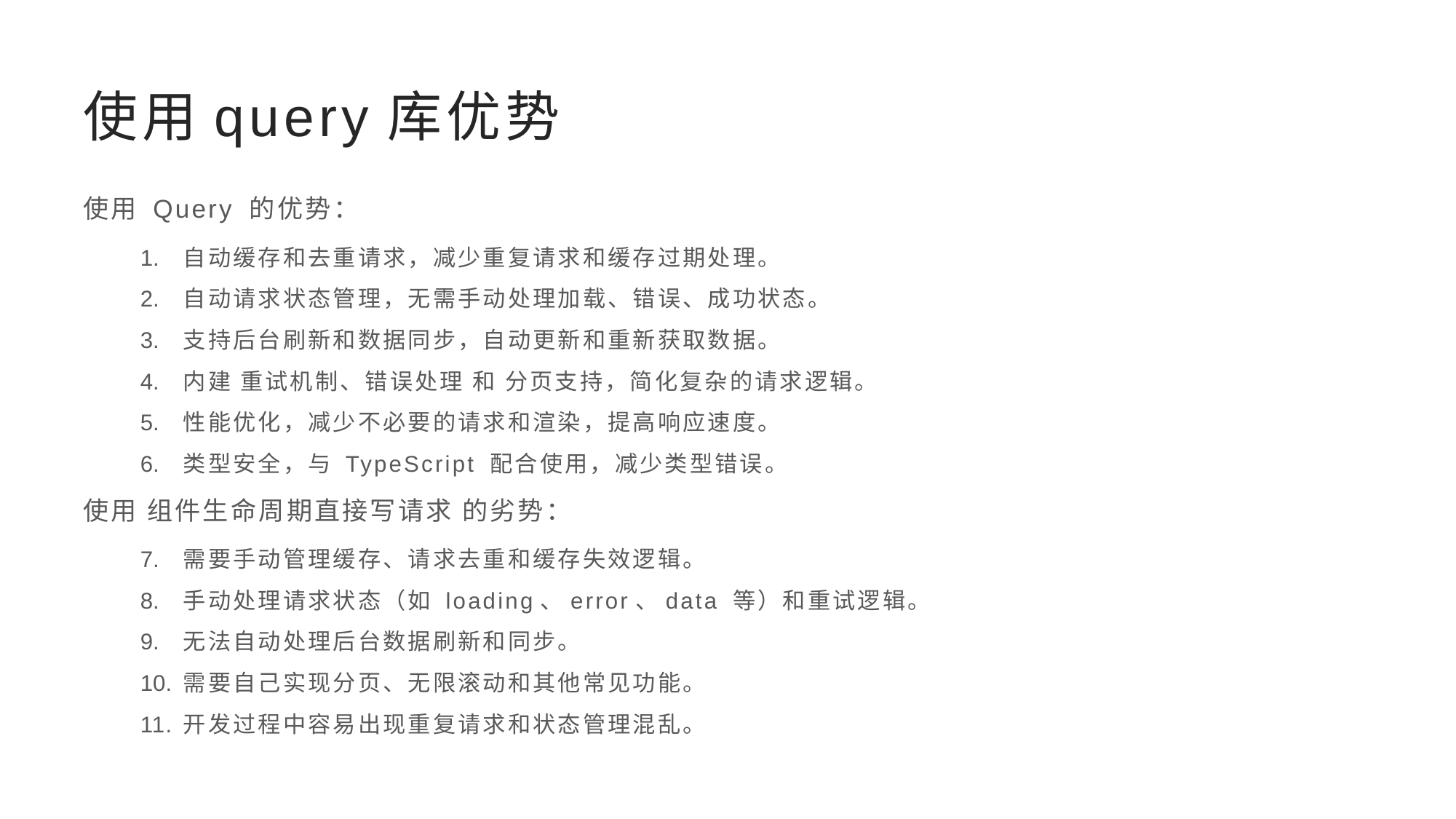

# 使用query库优势
使用 Query 的优势：
自动缓存和去重请求，减少重复请求和缓存过期处理。
自动请求状态管理，无需手动处理加载、错误、成功状态。
支持后台刷新和数据同步，自动更新和重新获取数据。
内建 重试机制、错误处理 和 分页支持，简化复杂的请求逻辑。
性能优化，减少不必要的请求和渲染，提高响应速度。
类型安全，与 TypeScript 配合使用，减少类型错误。
使用 组件生命周期直接写请求 的劣势：
需要手动管理缓存、请求去重和缓存失效逻辑。
手动处理请求状态（如 loading、error、data 等）和重试逻辑。
无法自动处理后台数据刷新和同步。
需要自己实现分页、无限滚动和其他常见功能。
开发过程中容易出现重复请求和状态管理混乱。